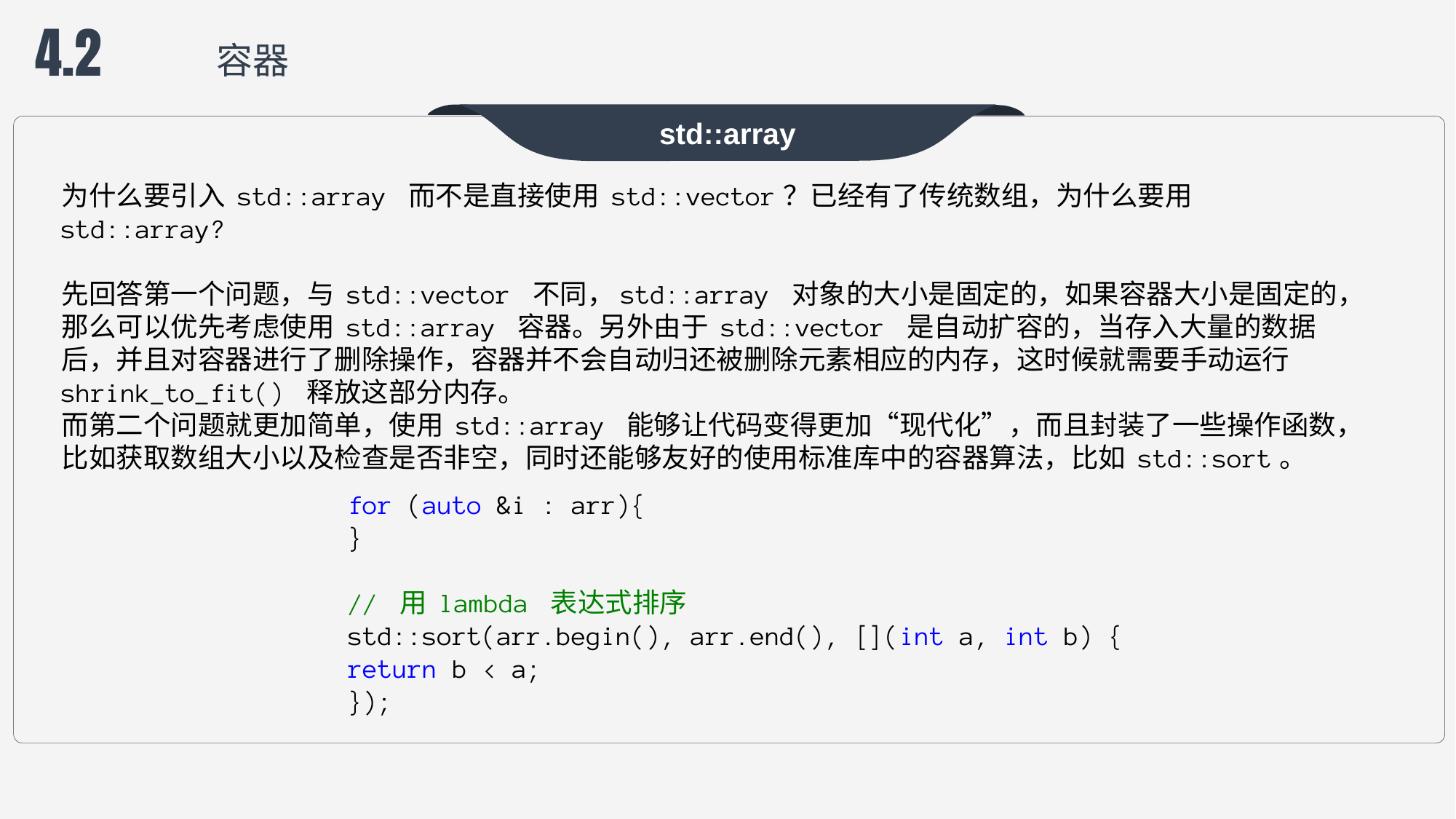

4.2
容器

std::array

为什么要引入 std::array 而不是直接使用 std::vector？已经有了传统数组，为什么要用 std::array?

先回答第一个问题，与 std::vector 不同，std::array 对象的大小是固定的，如果容器大小是固定的，那么可以优先考虑使用 std::array 容器。另外由于 std::vector 是自动扩容的，当存入大量的数据后，并且对容器进行了删除操作，容器并不会自动归还被删除元素相应的内存，这时候就需要手动运行 shrink_to_fit() 释放这部分内存。
而第二个问题就更加简单，使用 std::array 能够让代码变得更加“现代化”，而且封装了一些操作函数，比如获取数组大小以及检查是否非空，同时还能够友好的使用标准库中的容器算法，比如 std::sort。

for (auto &i : arr){
}
// 用 lambda 表达式排序
std::sort(arr.begin(), arr.end(), [](int a, int b) {
return b < a;
});